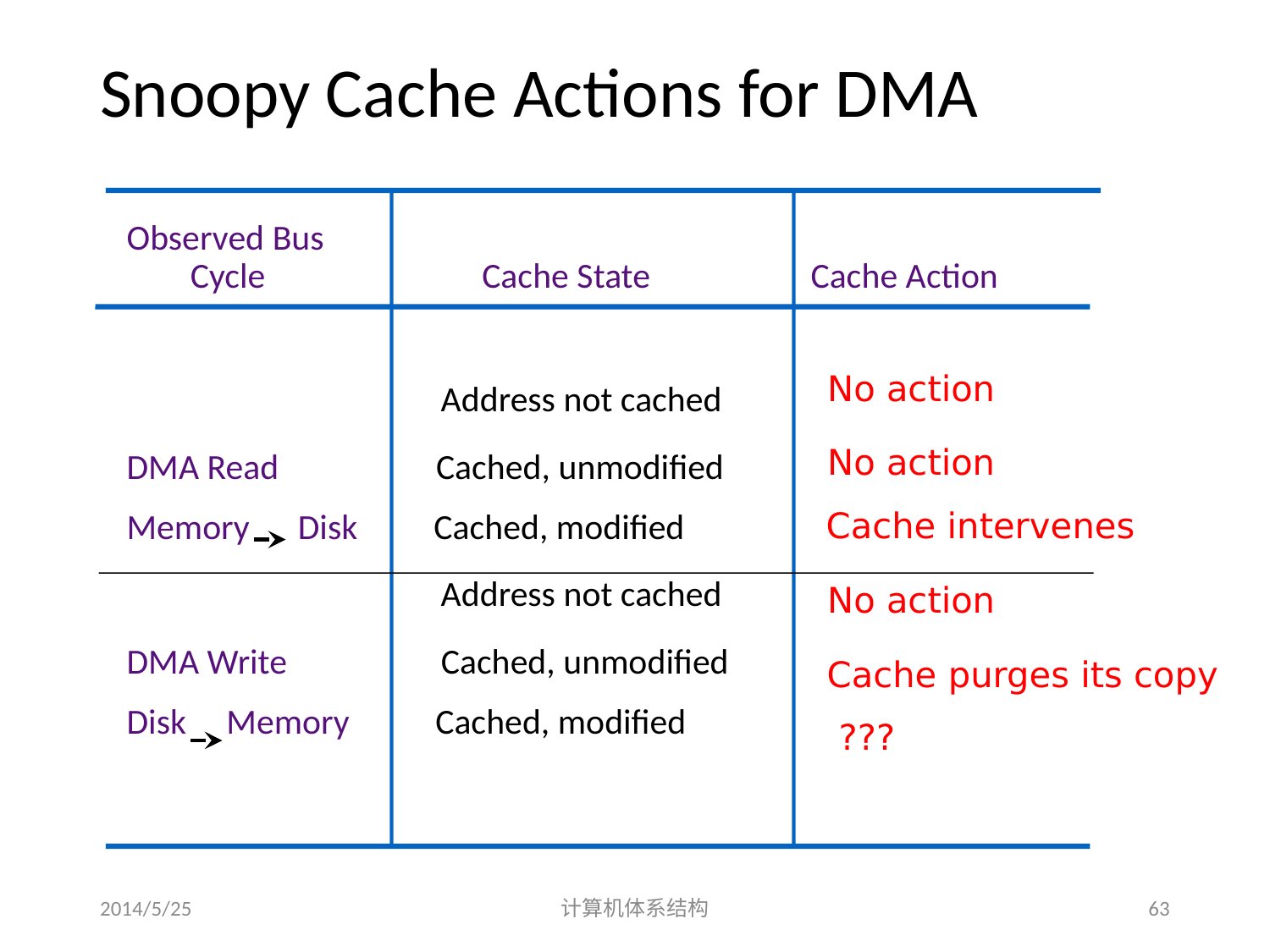

# Snoopy Cache Actions for DMA

Observed Bus
   Cycle                           Cache State                    Cache Action

                            Address not cached
DMA Read              Cached, unmodified
Memory      Disk        Cached, modified
                            Address not cached
DMA Write              Cached, unmodified
Disk     Memory         Cached, modified

No action
No action
Cache intervenes

No action

Cache purges its copy
???

2014/5/25
计算机体系结构
63